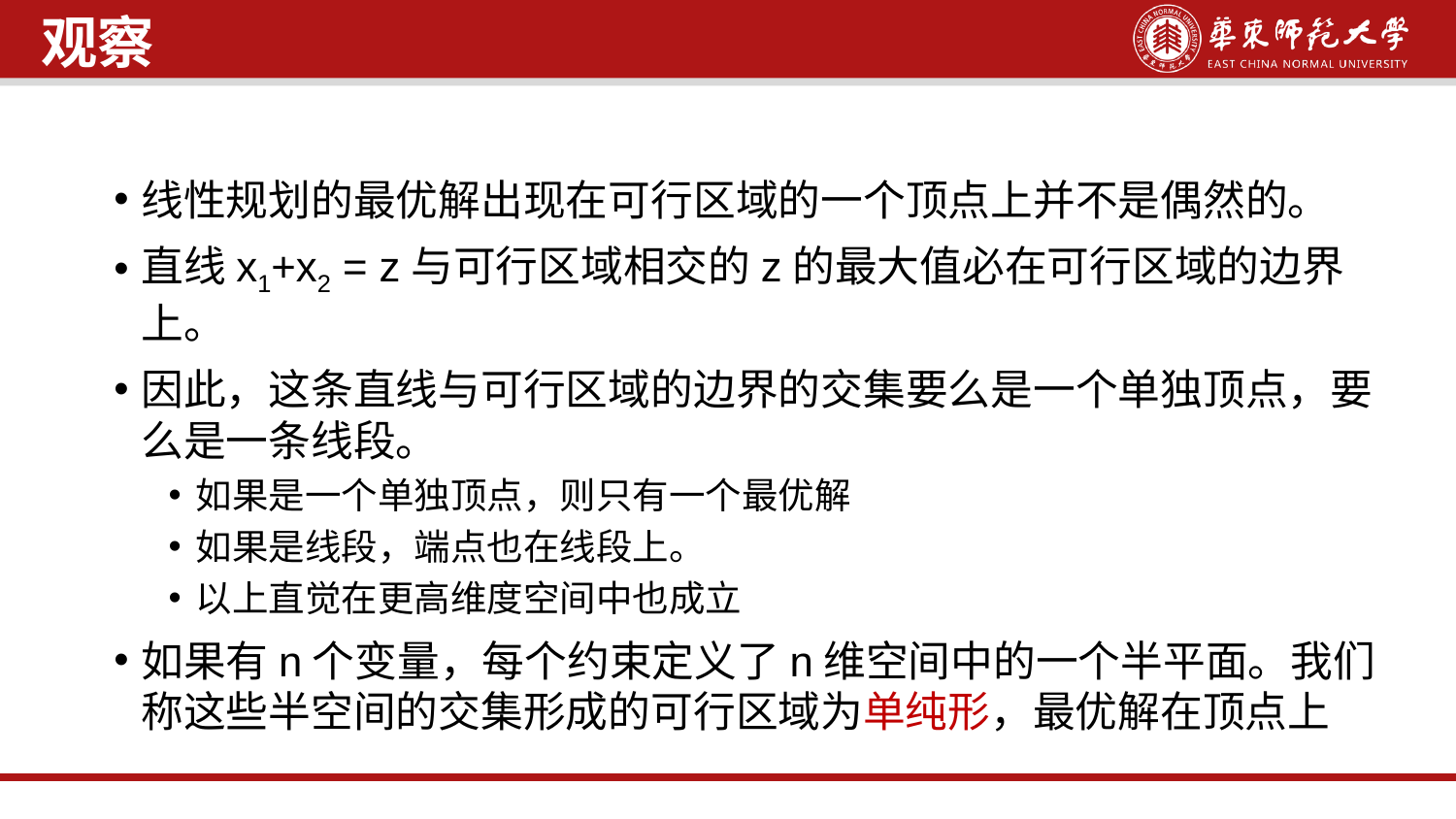

观察
线性规划的最优解出现在可行区域的一个顶点上并不是偶然的。
直线x1+x2 = z与可行区域相交的z的最大值必在可行区域的边界上。
因此，这条直线与可行区域的边界的交集要么是一个单独顶点，要么是一条线段。
如果是一个单独顶点，则只有一个最优解
如果是线段，端点也在线段上。
以上直觉在更高维度空间中也成立
如果有n个变量，每个约束定义了n维空间中的一个半平面。我们称这些半空间的交集形成的可行区域为单纯形，最优解在顶点上